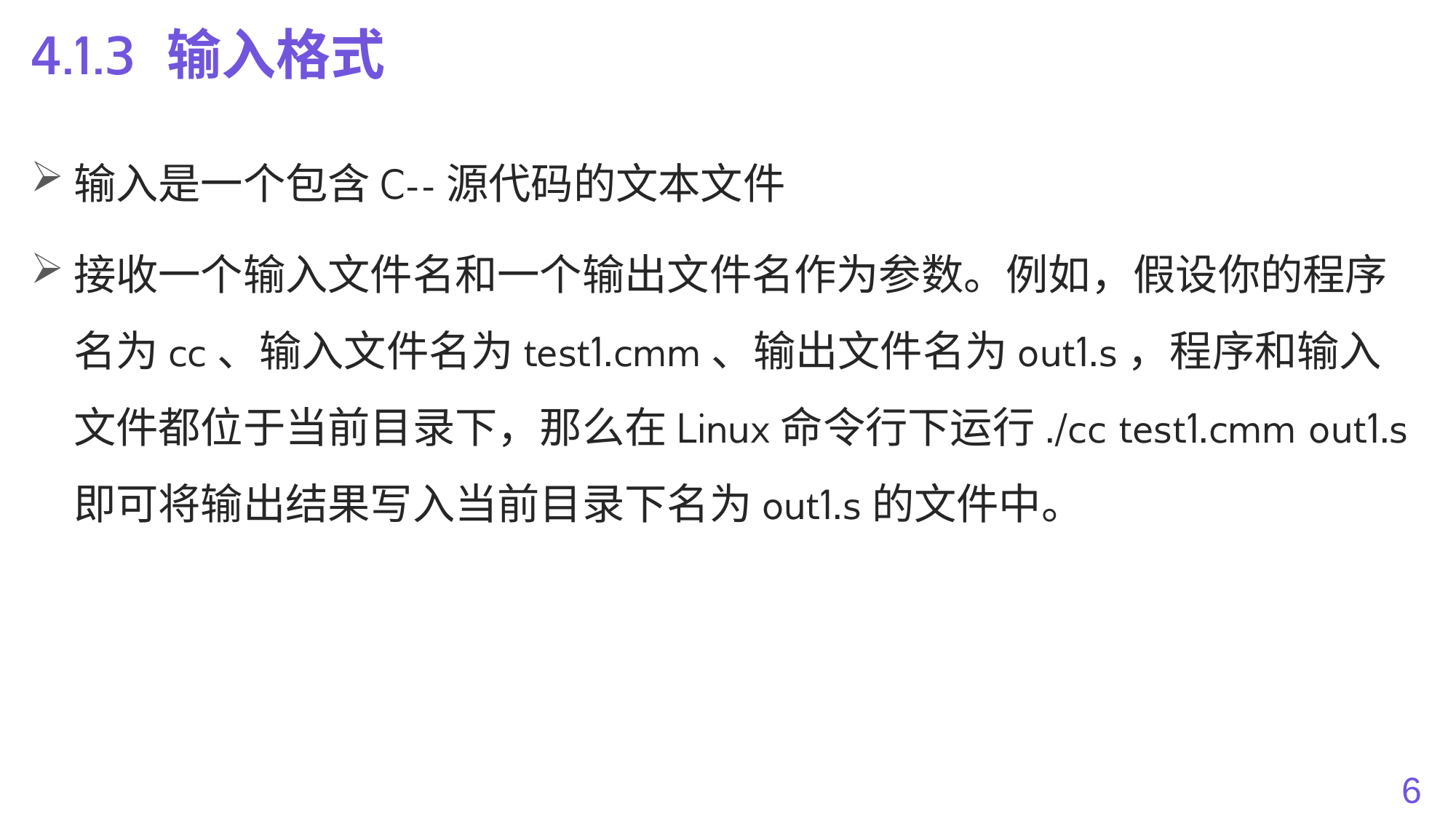

# 4.1.3 输入格式
输入是一个包含C−−源代码的文本文件
接收一个输入文件名和一个输出文件名作为参数。例如，假设你的程序名为cc、输入文件名为test1.cmm、输出文件名为out1.s，程序和输入文件都位于当前目录下，那么在Linux命令行下运行./cc test1.cmm out1.s即可将输出结果写入当前目录下名为out1.s的文件中。
6